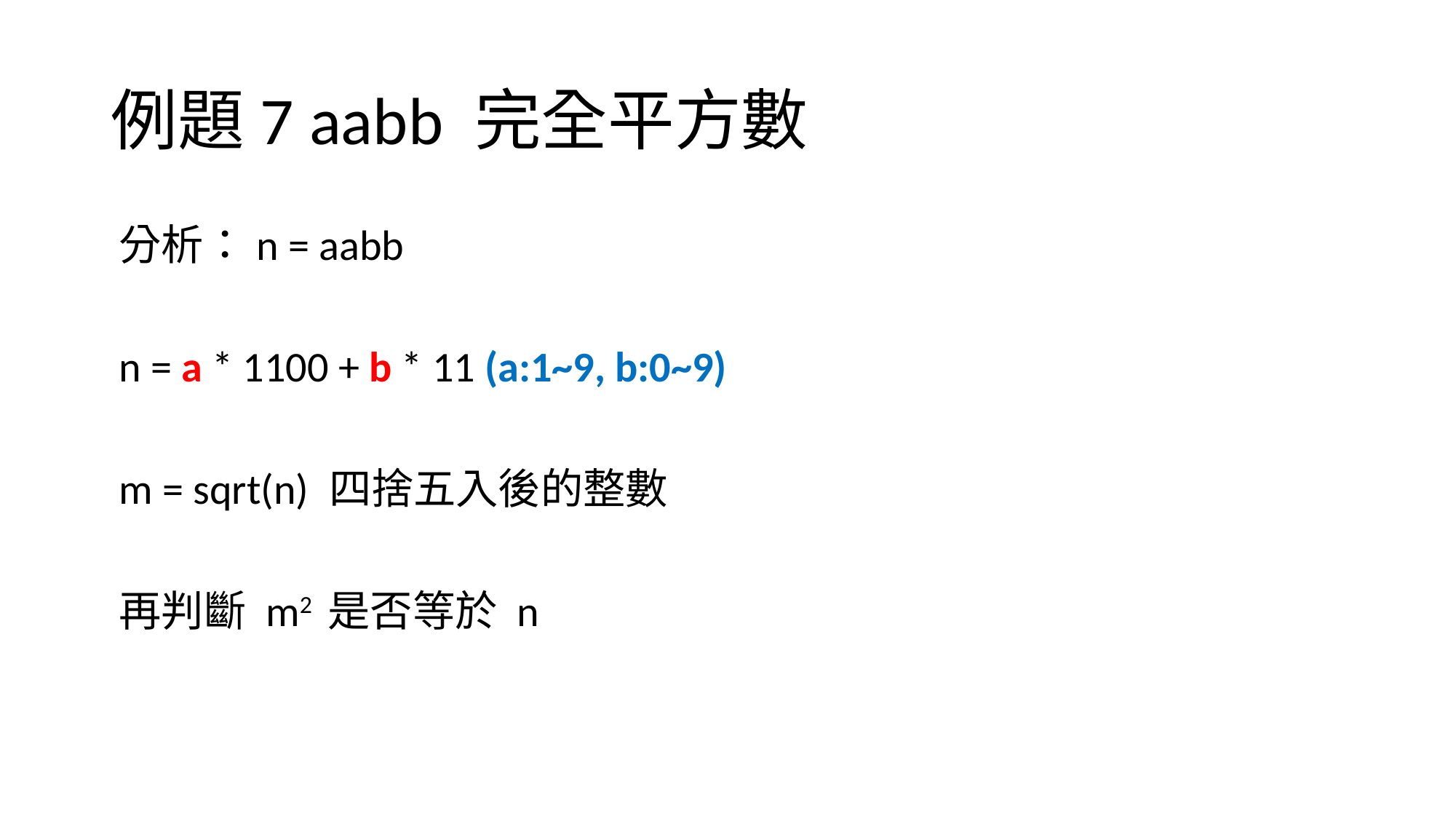

# 例題7 aabb 完全平方數
分析：n = aabb

n = a * 1100 + b * 11 (a:1~9, b:0~9)

m = sqrt(n) 四捨五入後的整數

再判斷 m2 是否等於 n